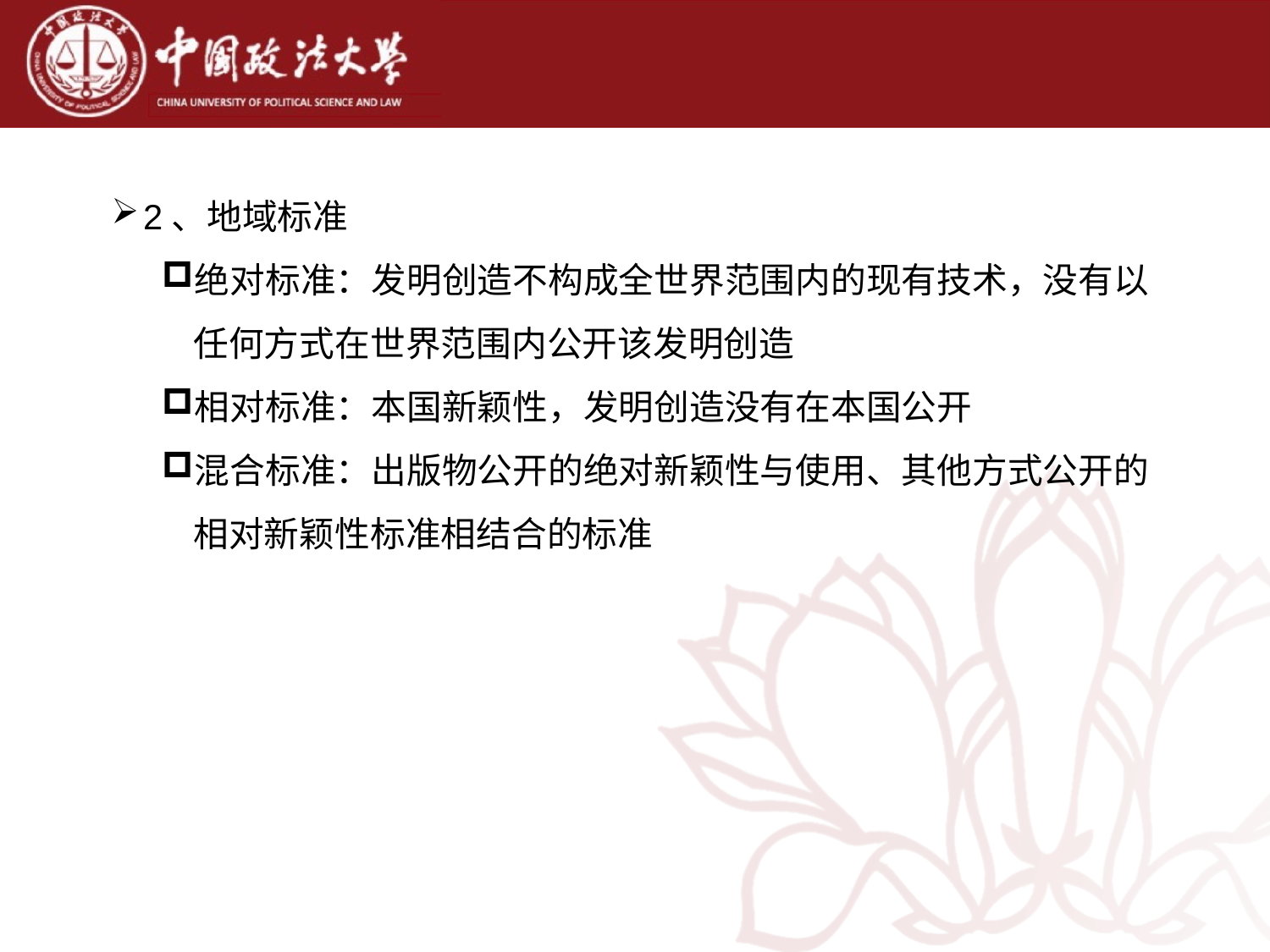

2、地域标准
绝对标准：发明创造不构成全世界范围内的现有技术，没有以任何方式在世界范围内公开该发明创造
相对标准：本国新颖性，发明创造没有在本国公开
混合标准：出版物公开的绝对新颖性与使用、其他方式公开的相对新颖性标准相结合的标准